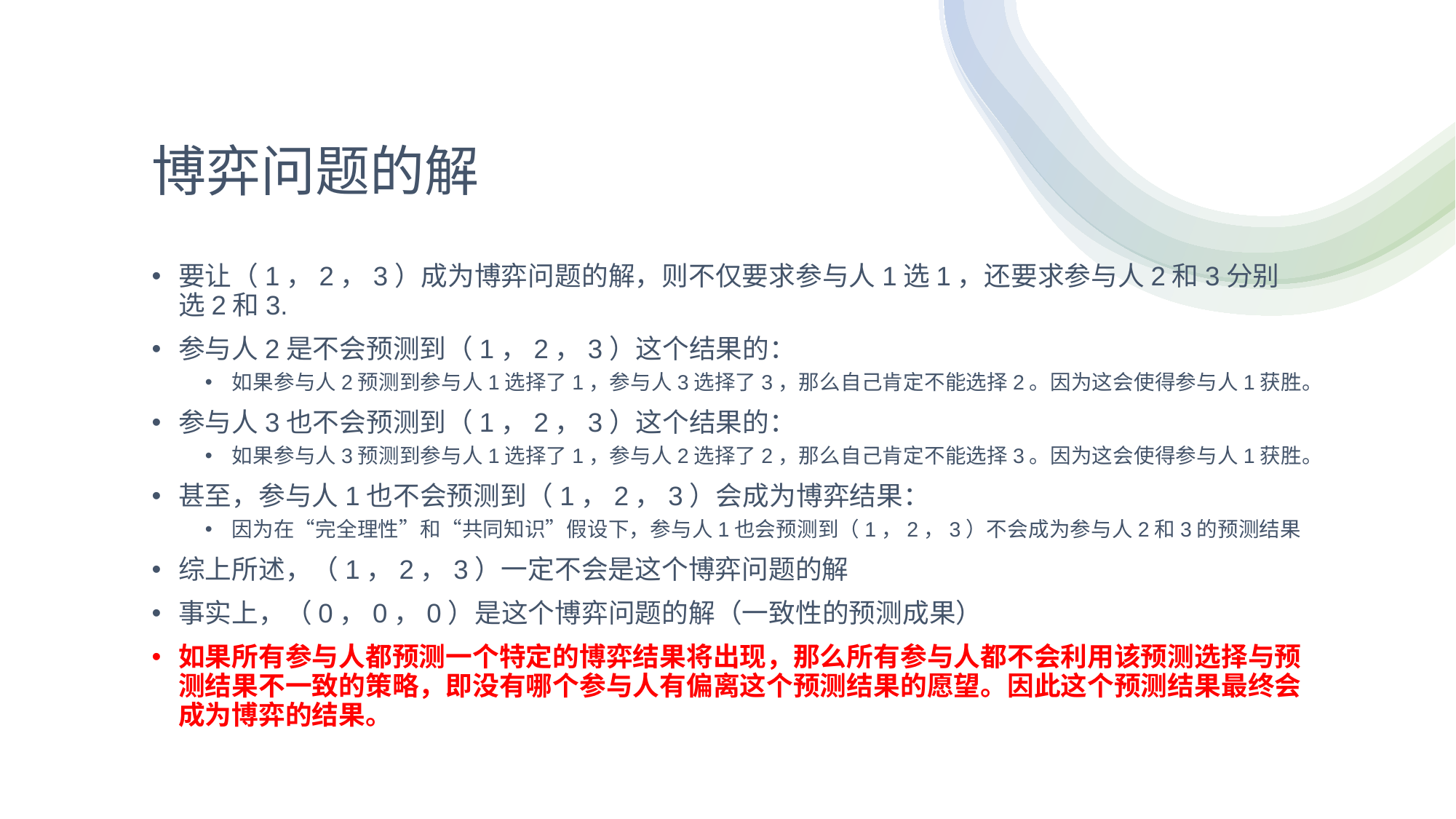

# 博弈问题的解
要让（1，2，3）成为博弈问题的解，则不仅要求参与人1选1，还要求参与人2和3分别选2和3.
参与人2是不会预测到（1，2，3）这个结果的：
如果参与人2预测到参与人1选择了1，参与人3选择了3，那么自己肯定不能选择2。因为这会使得参与人1获胜。
参与人3也不会预测到（1，2，3）这个结果的：
如果参与人3预测到参与人1选择了1，参与人2选择了2，那么自己肯定不能选择3。因为这会使得参与人1获胜。
甚至，参与人1也不会预测到（1，2，3）会成为博弈结果：
因为在“完全理性”和“共同知识”假设下，参与人1也会预测到（1，2，3）不会成为参与人2和3的预测结果
综上所述，（1，2，3）一定不会是这个博弈问题的解
事实上，（0，0，0）是这个博弈问题的解（一致性的预测成果）
如果所有参与人都预测一个特定的博弈结果将出现，那么所有参与人都不会利用该预测选择与预测结果不一致的策略，即没有哪个参与人有偏离这个预测结果的愿望。因此这个预测结果最终会成为博弈的结果。